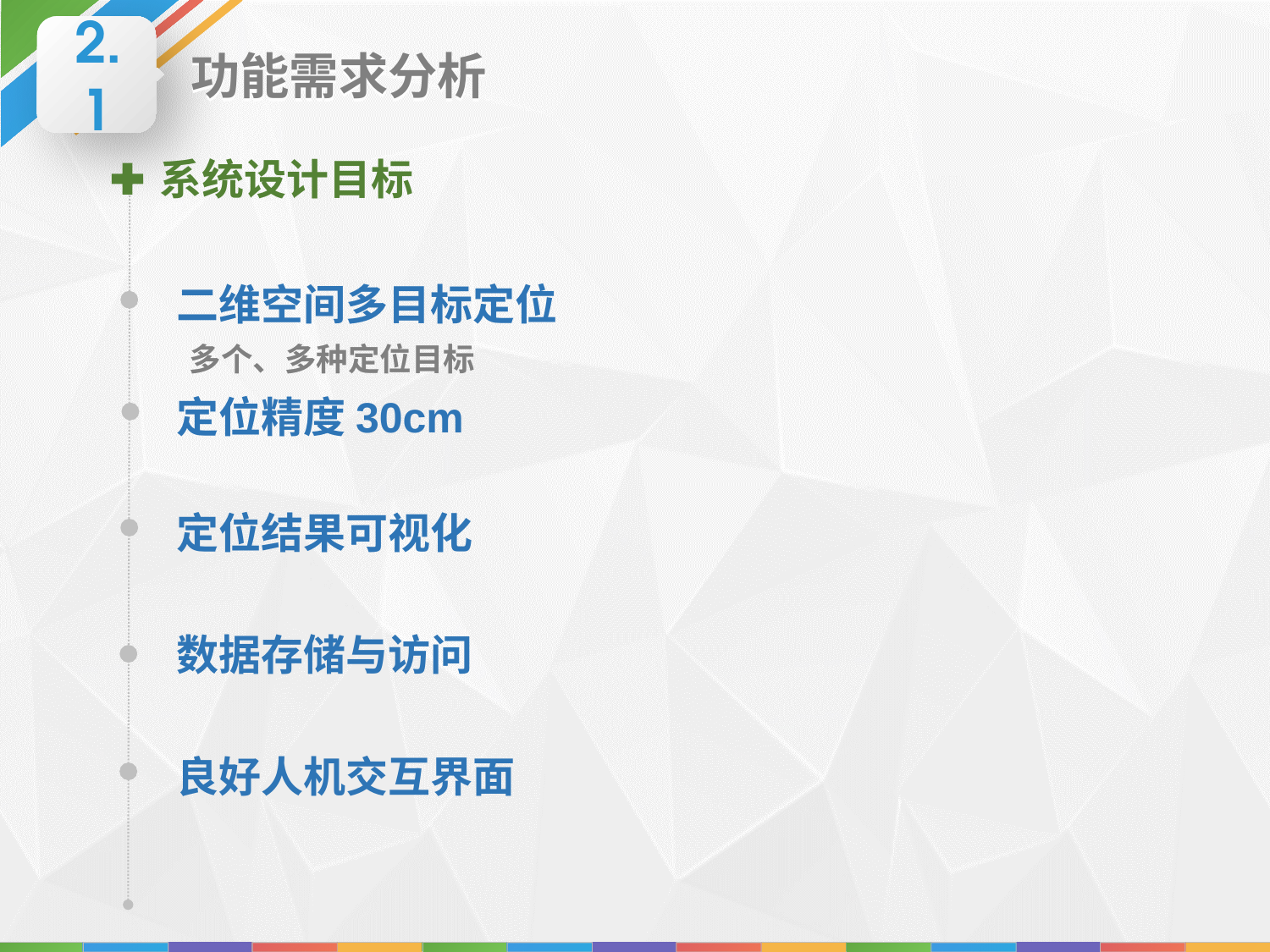

2.1
功能需求分析
系统设计目标

二维空间多目标定位

多个、多种定位目标
定位精度30cm

定位结果可视化

数据存储与访问

良好人机交互界面